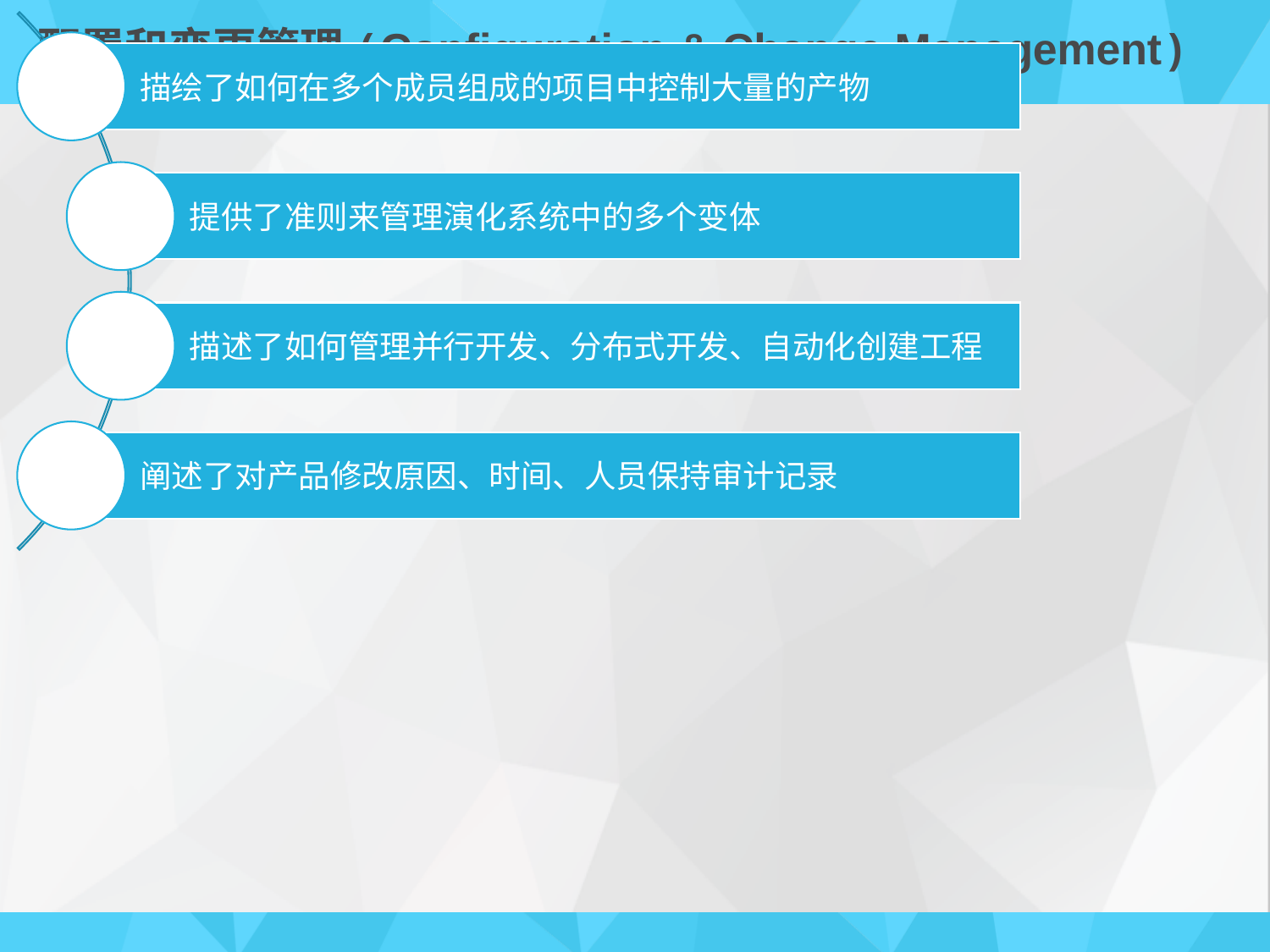

# 配置和变更管理(Configuration & Change Management)
描绘了如何在多个成员组成的项目中控制大量的产物
提供了准则来管理演化系统中的多个变体
描述了如何管理并行开发、分布式开发、自动化创建工程
阐述了对产品修改原因、时间、人员保持审计记录